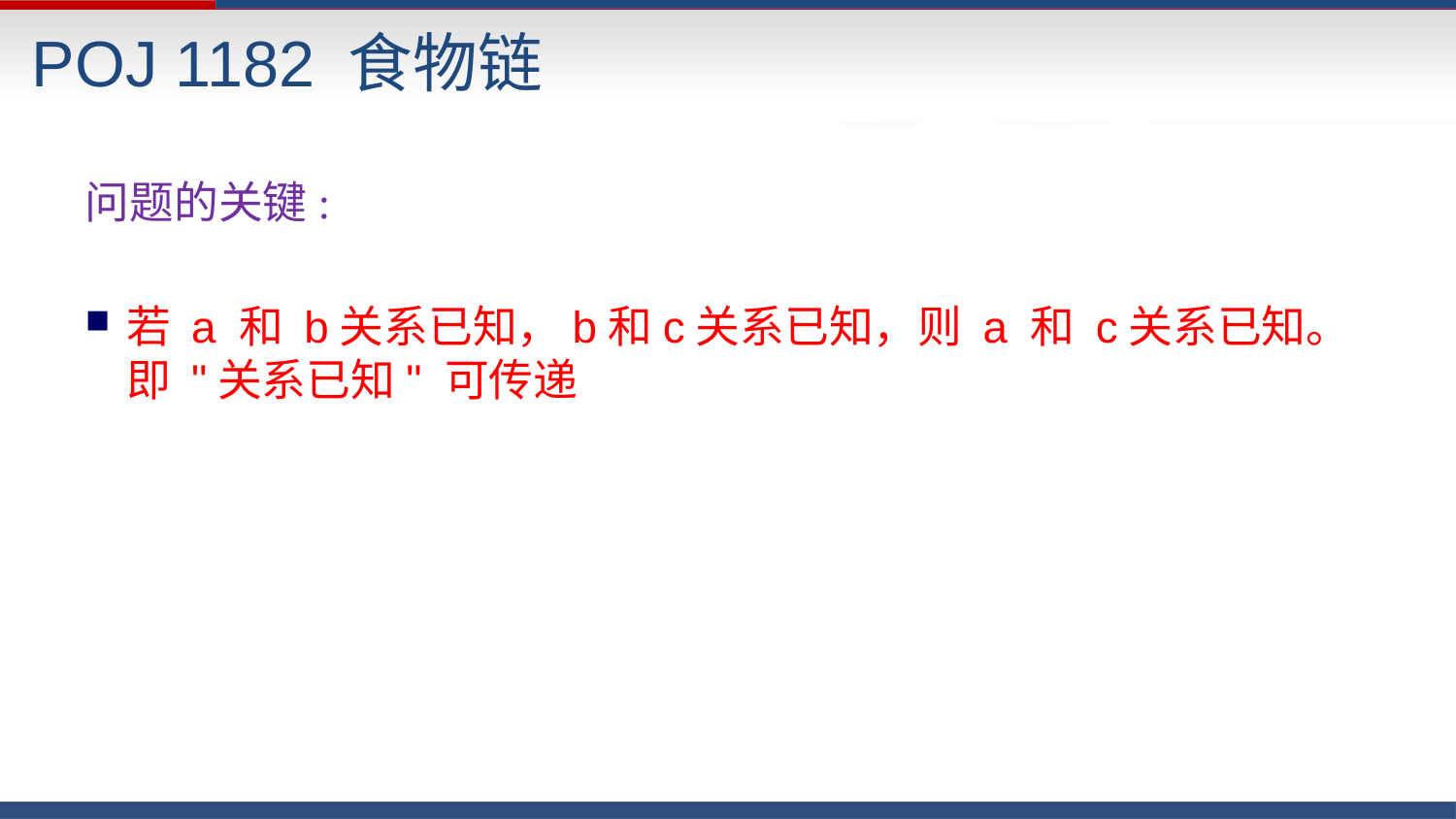

# POJ 1182 食物链
问题的关键:

若 a 和 b关系已知，b和c关系已知，则 a 和 c关系已知。即 "关系已知" 可传递